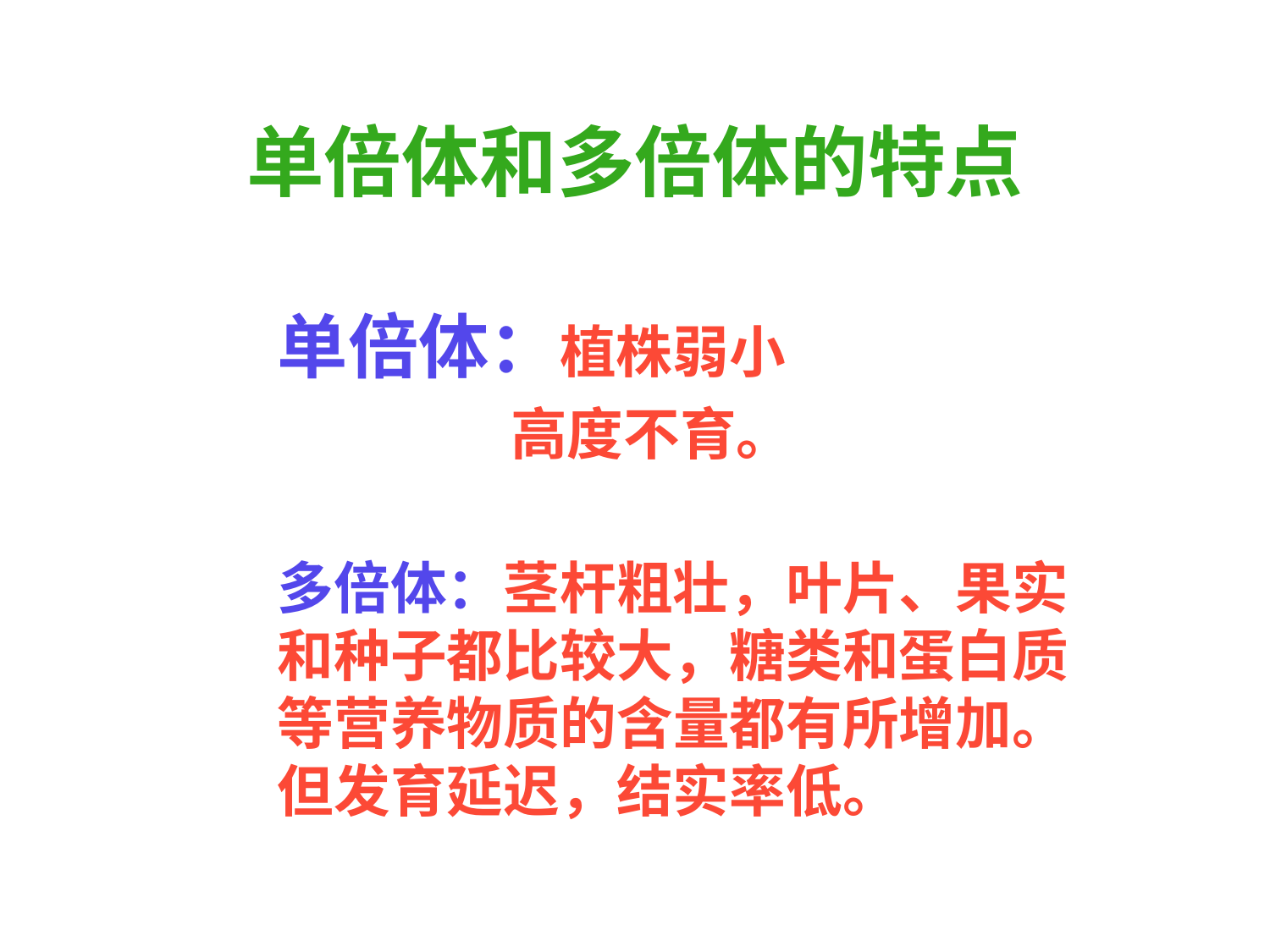

# 单倍体和多倍体的特点
单倍体：植株弱小
                 高度不育。
多倍体：茎杆粗壮，叶片、果实和种子都比较大，糖类和蛋白质等营养物质的含量都有所增加。
但发育延迟，结实率低。